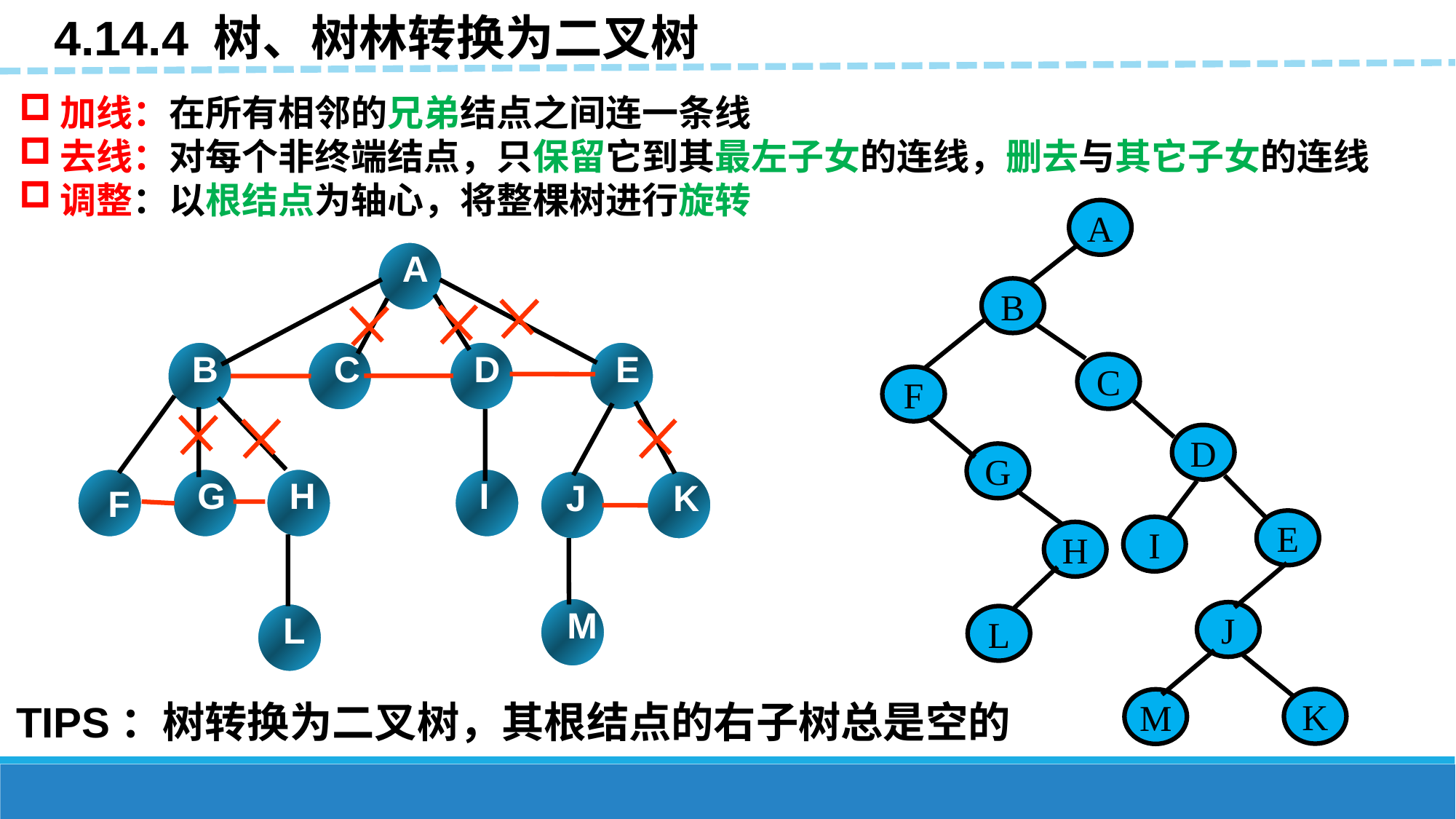

4.14.4 树、树林转换为二叉树
加线：在所有相邻的兄弟结点之间连一条线
去线：对每个非终端结点，只保留它到其最左子女的连线，删去与其它子女的连线
调整：以根结点为轴心，将整棵树进行旋转
A

B

C
F

D
G

E
I
H

J
L

K
M

A

B

C

D

E

F

G

H

I

J

K

M

L

TIPS：树转换为二叉树，其根结点的右子树总是空的